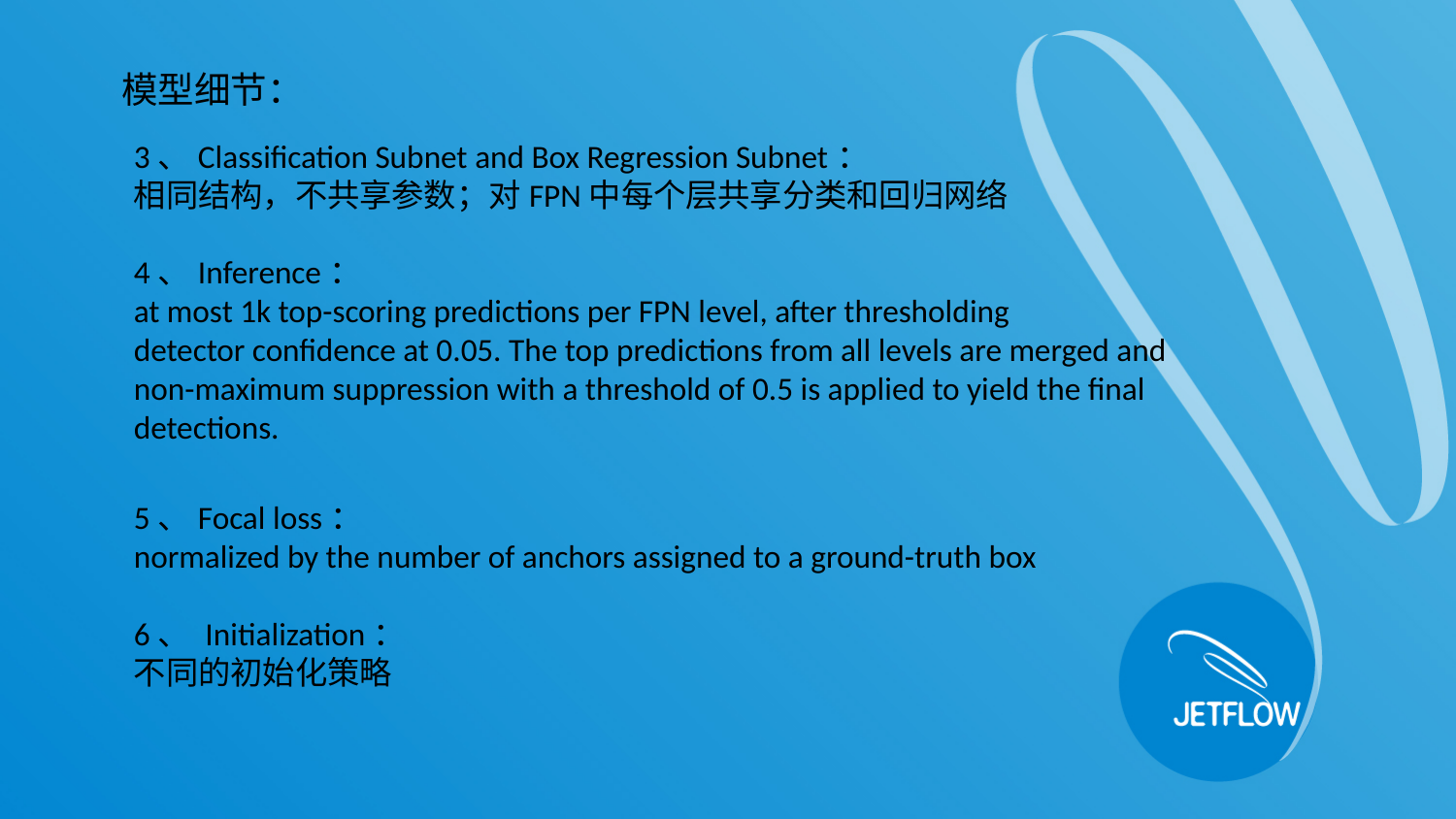

模型细节：
3、Classification Subnet and Box Regression Subnet：
相同结构，不共享参数；对FPN中每个层共享分类和回归网络

4、Inference：
at most 1k top-scoring predictions per FPN level, after thresholding
detector confidence at 0.05. The top predictions from all levels are merged and non-maximum suppression with a threshold of 0.5 is applied to yield the final detections.
5、Focal loss：
normalized by the number of anchors assigned to a ground-truth box

6、 Initialization：
不同的初始化策略